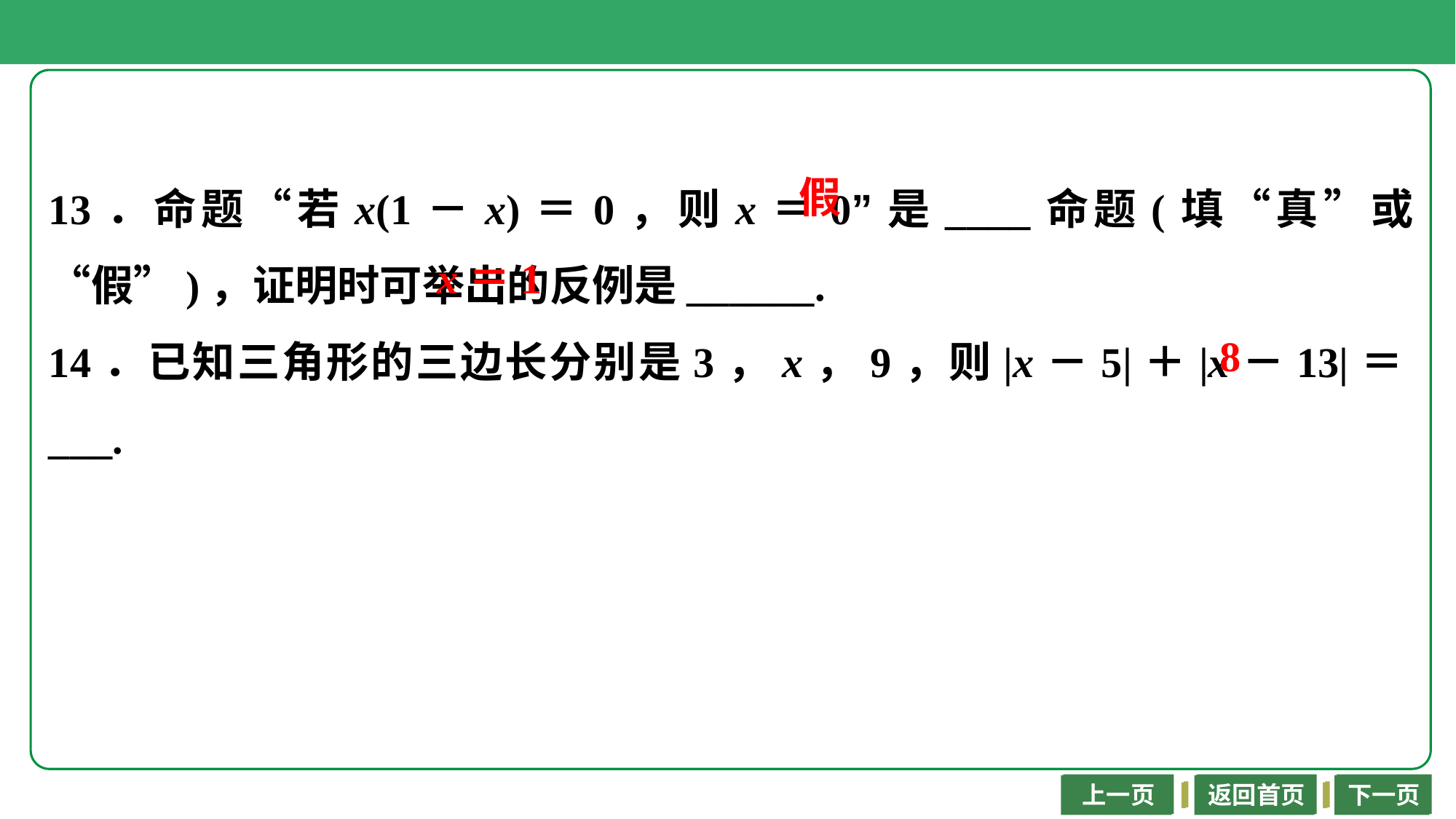

13．命题“若x(1－x)＝0，则x＝0”是____命题(填“真”或“假”)，证明时可举出的反例是______.
14．已知三角形的三边长分别是3，x，9，则|x－5|＋|x－13|＝___.
假
x＝1
8